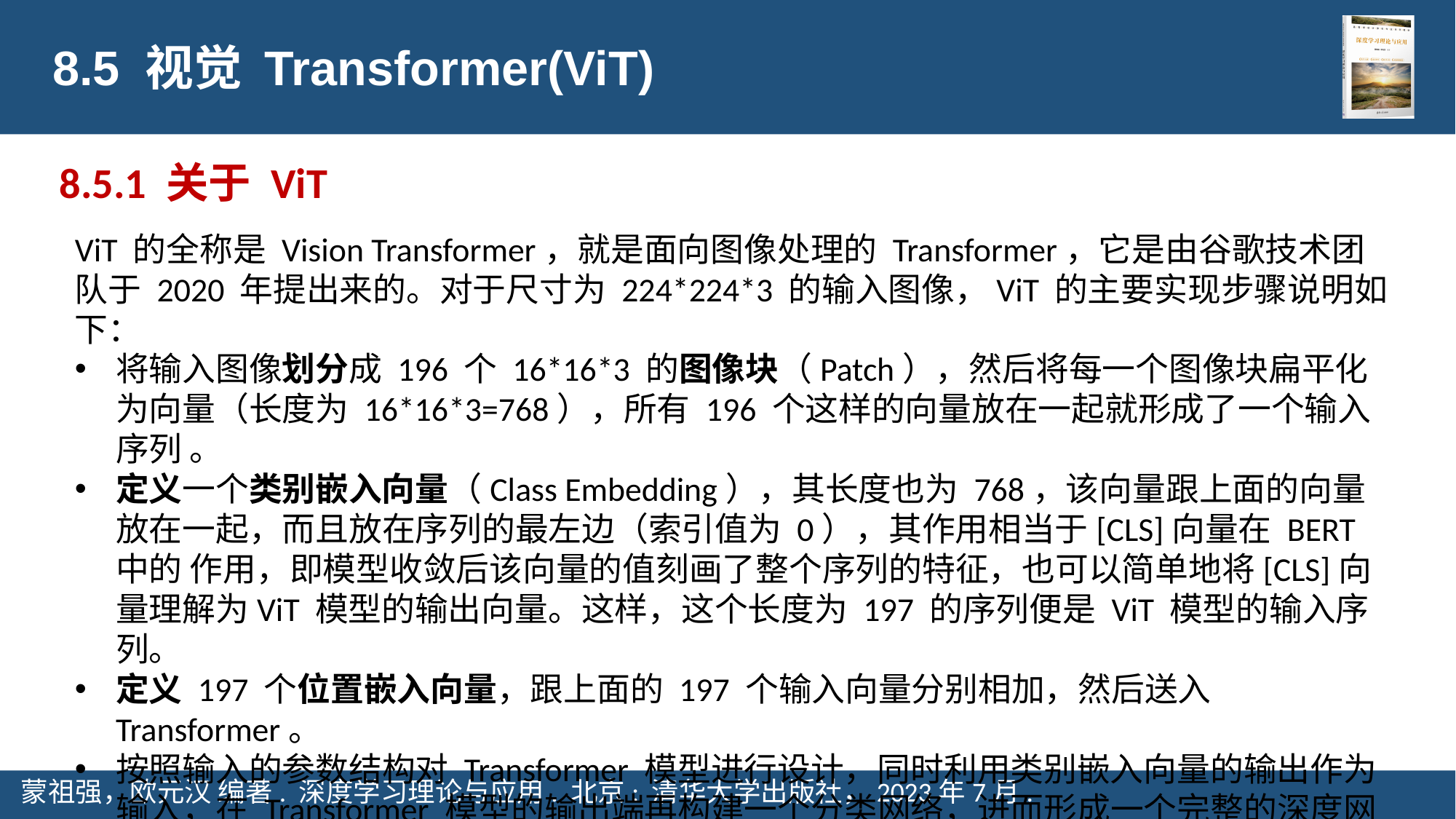

8.5 视觉 Transformer(ViT)
8.5.1 关于 ViT
ViT 的全称是 Vision Transformer，就是面向图像处理的 Transformer，它是由谷歌技术团队于 2020 年提出来的。对于尺寸为 224*224*3 的输入图像，ViT 的主要实现步骤说明如下：
将输入图像划分成 196 个 16*16*3 的图像块（Patch），然后将每一个图像块扁平化为向量（长度为 16*16*3=768），所有 196 个这样的向量放在一起就形成了一个输入序列 。
定义一个类别嵌入向量（Class Embedding），其长度也为 768，该向量跟上面的向量放在一起，而且放在序列的最左边（索引值为 0），其作用相当于[CLS]向量在 BERT 中的 作用，即模型收敛后该向量的值刻画了整个序列的特征，也可以简单地将[CLS]向量理解为ViT 模型的输出向量。这样，这个长度为 197 的序列便是 ViT 模型的输入序列。
定义 197 个位置嵌入向量，跟上面的 197 个输入向量分别相加，然后送入Transformer。
按照输入的参数结构对 Transformer 模型进行设计，同时利用类别嵌入向量的输出作为输入，在 Transformer 模型的输出端再构建一个分类网络，进而形成一个完整的深度网络。
按照 Transformer 的一般训练方法对该网络进行训练，直到收敛为止。